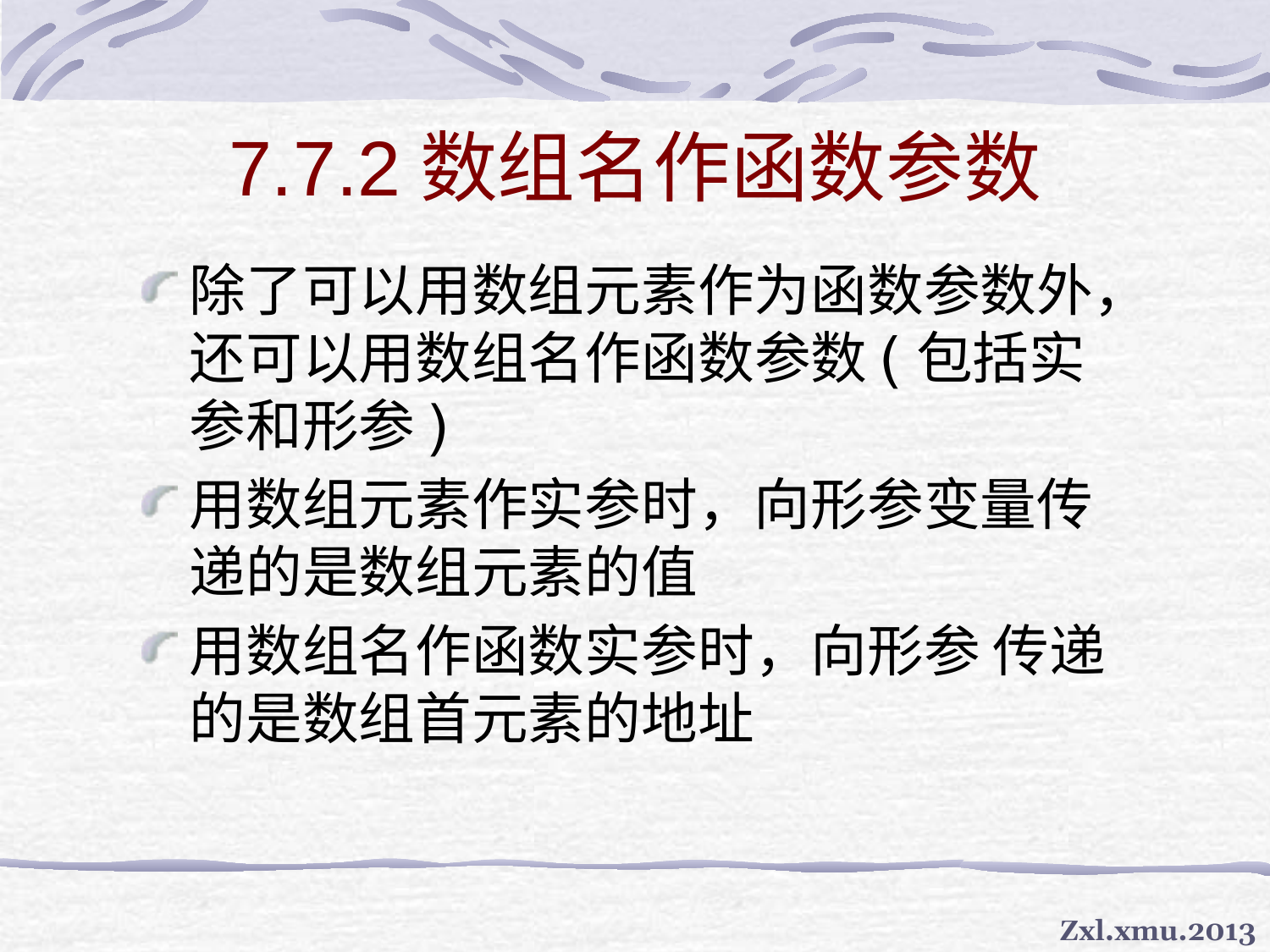

# 7.7.2数组名作函数参数
除了可以用数组元素作为函数参数外，还可以用数组名作函数参数(包括实参和形参)
用数组元素作实参时，向形参变量传递的是数组元素的值
用数组名作函数实参时，向形参 传递的是数组首元素的地址